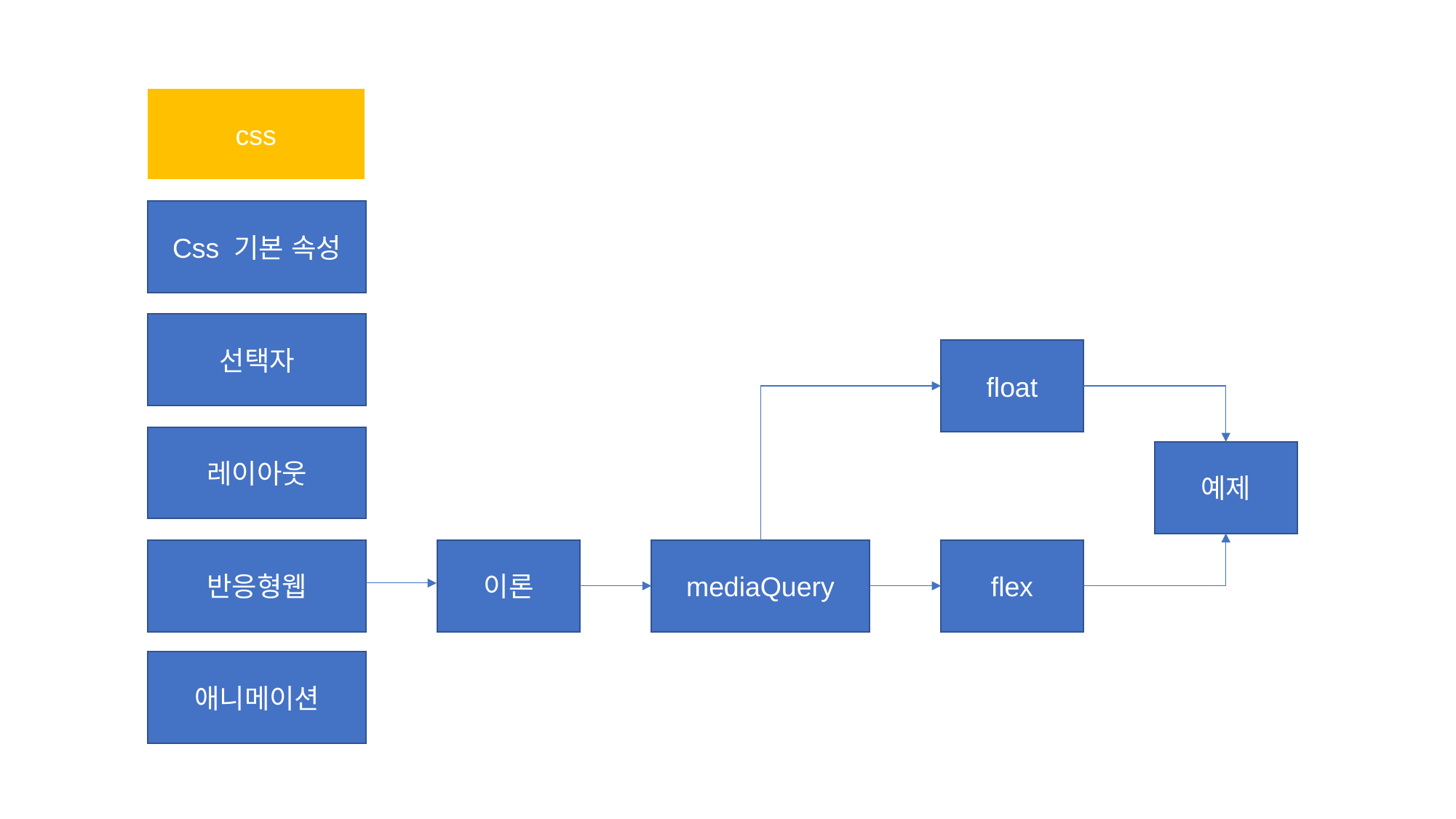

css
Css 기본 속성
선택자
float
레이아웃
예제
반응형웹
이론
mediaQuery
flex
애니메이션